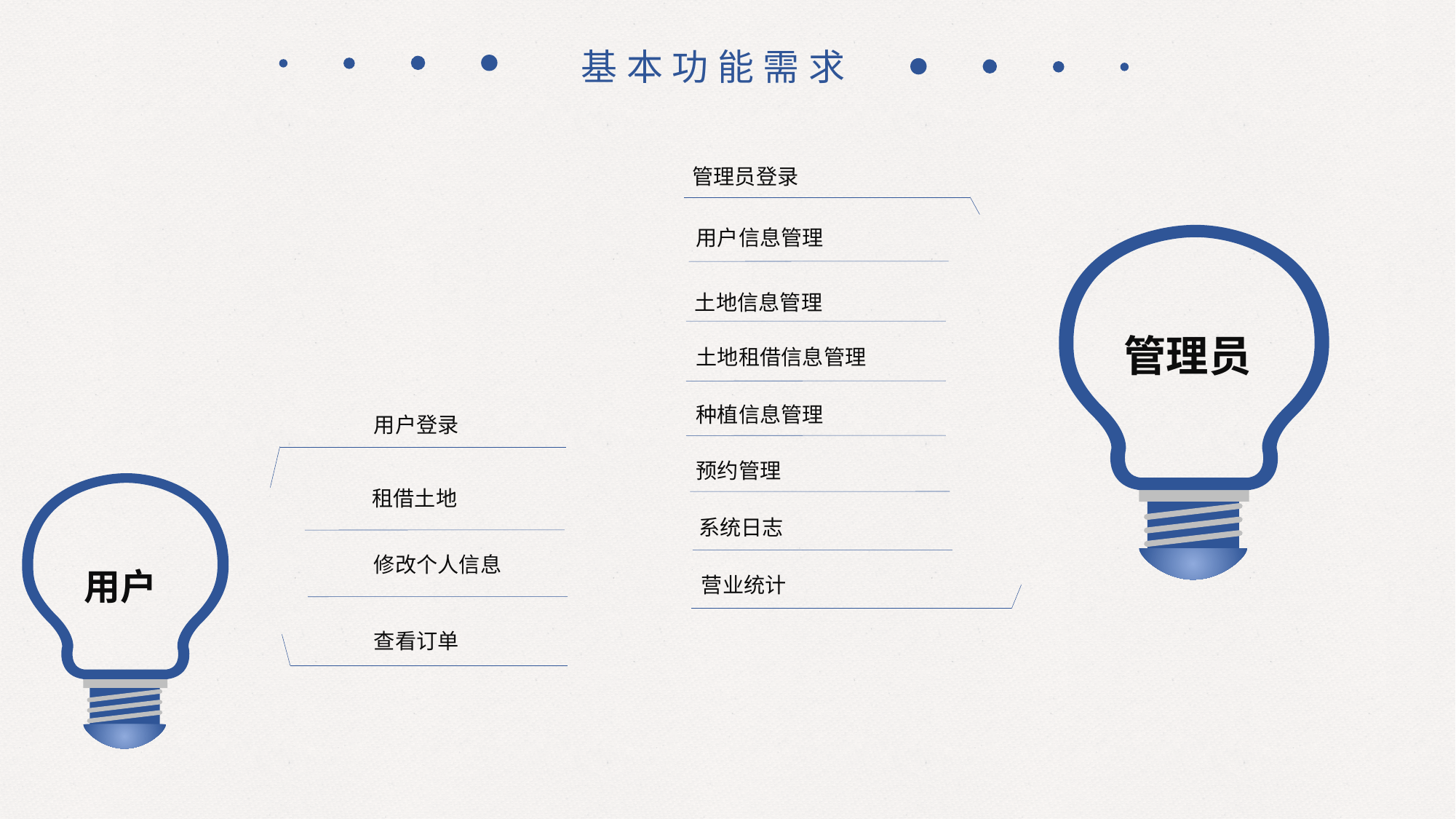

基本功能需求

管理员登录
用户信息管理

土地信息管理
管理员
土地租借信息管理
种植信息管理
用户登录
预约管理
租借土地

系统日志
用户
修改个人信息
营业统计
查看订单